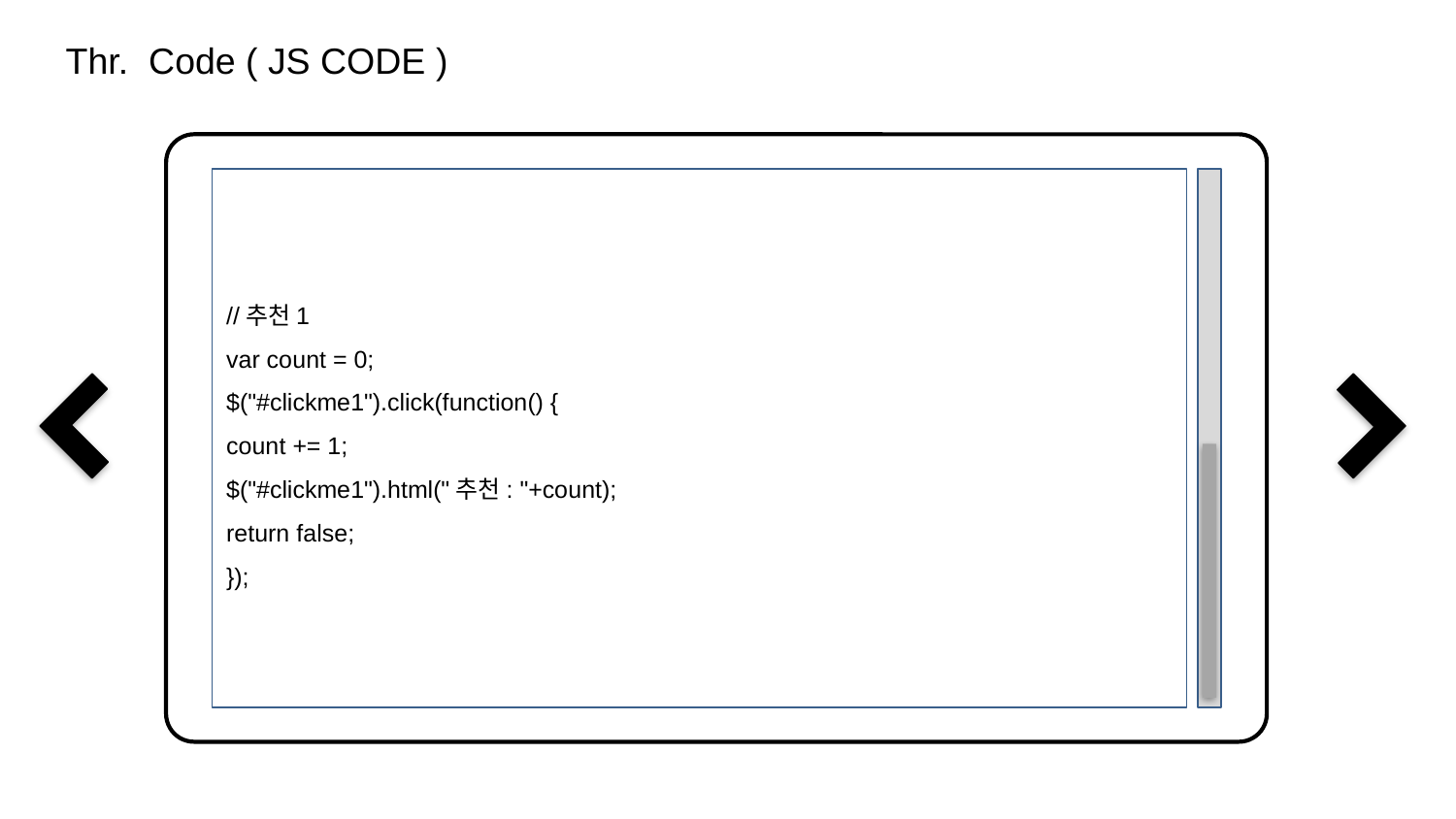

Thr.  Code ( JS CODE )

//추천1
var count = 0;
$("#clickme1").click(function() {
count += 1;
$("#clickme1").html("추천: "+count);
return false;
});